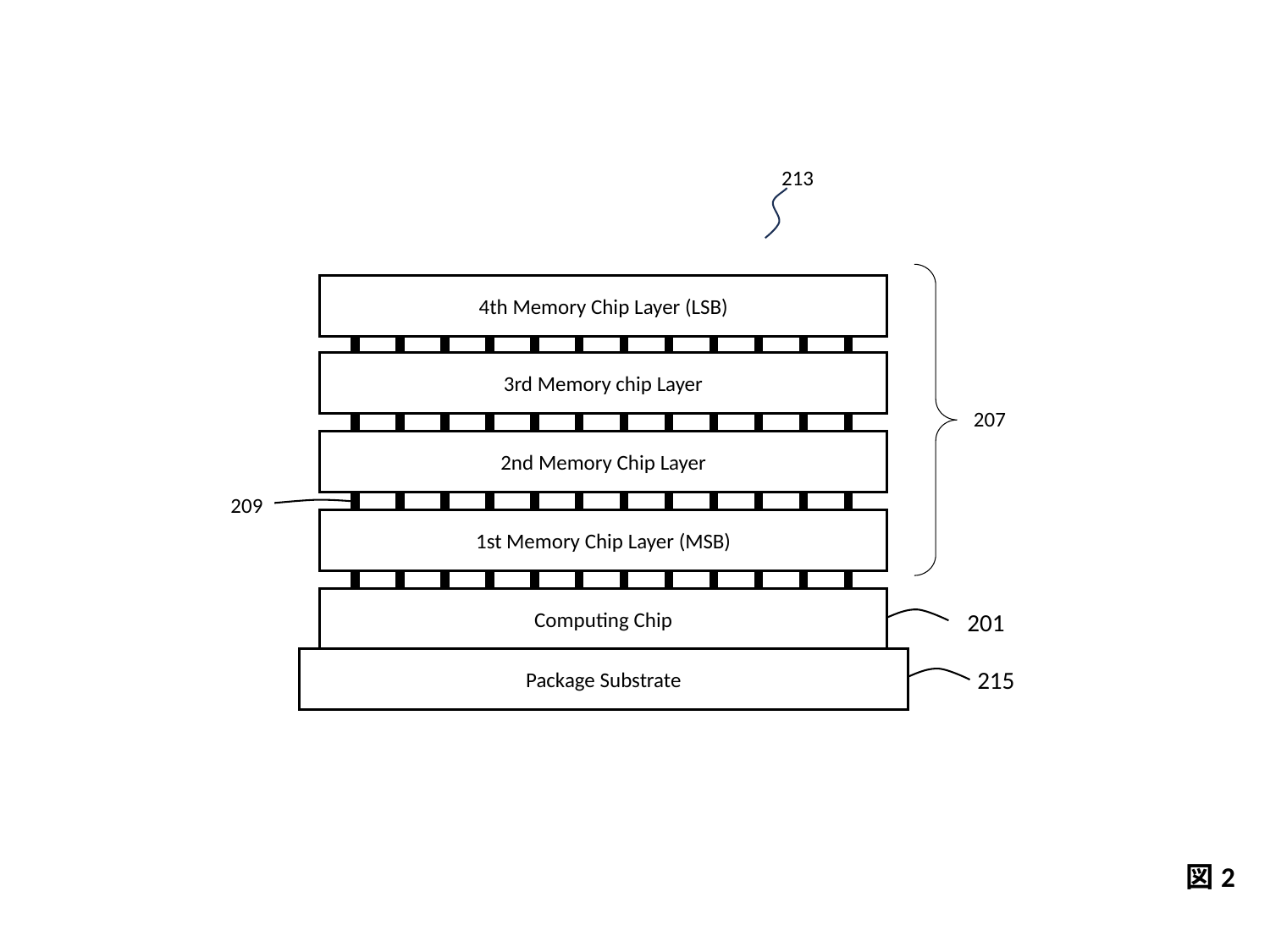

213

4th Memory Chip Layer (LSB)

3rd Memory chip Layer
207
2nd Memory Chip Layer
209

1st Memory Chip Layer (MSB)
Computing Chip
201

Package Substrate
215

図2